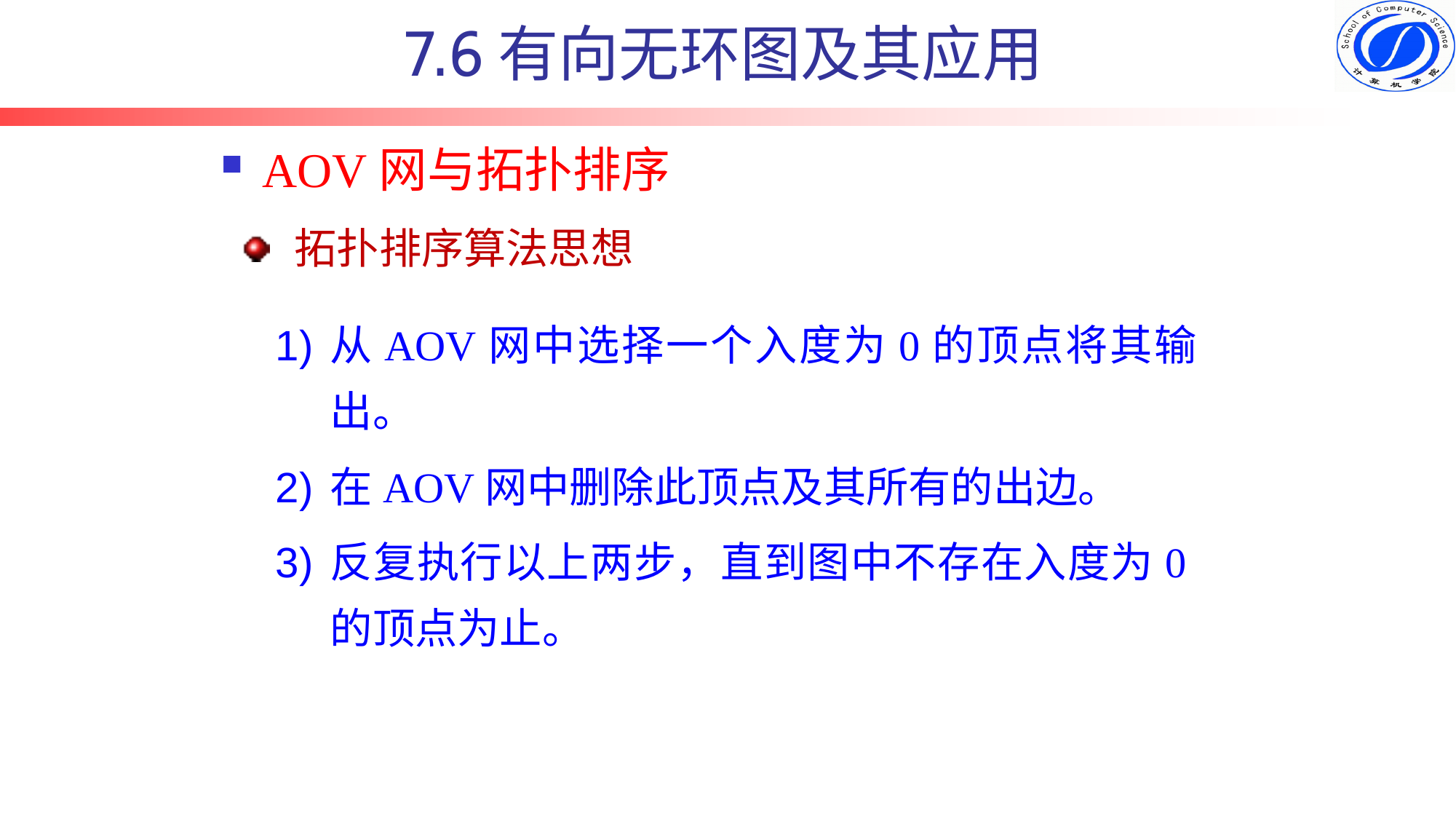

7.6有向无环图及其应用
AOV网与拓扑排序
拓扑排序算法思想
从AOV网中选择一个入度为0的顶点将其输出。
在AOV网中删除此顶点及其所有的出边。
反复执行以上两步，直到图中不存在入度为0的顶点为止。